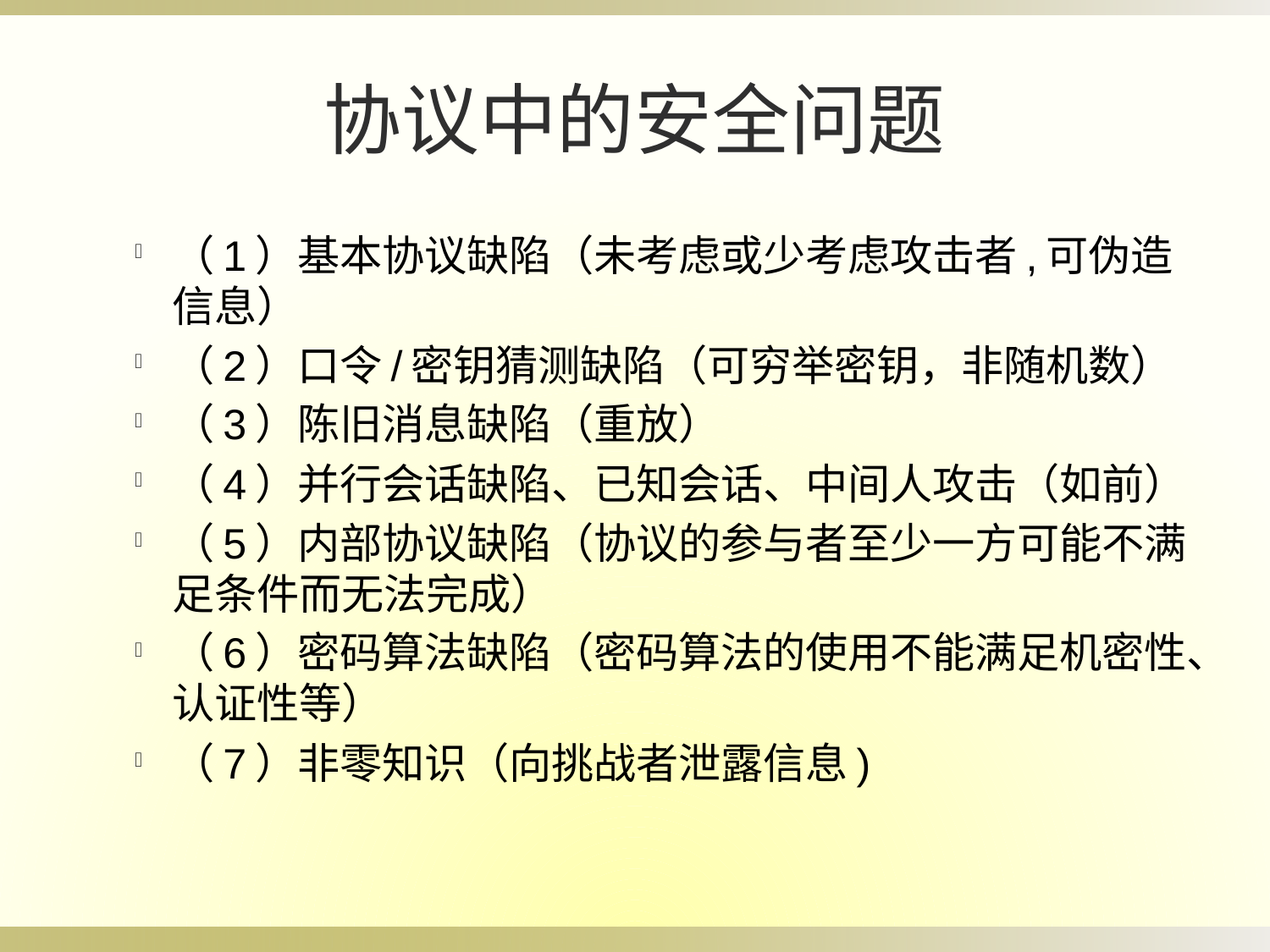

协议中的安全问题
（1）基本协议缺陷（未考虑或少考虑攻击者,可伪造信息）
（2）口令/密钥猜测缺陷（可穷举密钥，非随机数）
（3）陈旧消息缺陷（重放）
（4）并行会话缺陷、已知会话、中间人攻击（如前）
（5）内部协议缺陷（协议的参与者至少一方可能不满足条件而无法完成）
（6）密码算法缺陷（密码算法的使用不能满足机密性、认证性等）
（7）非零知识（向挑战者泄露信息)